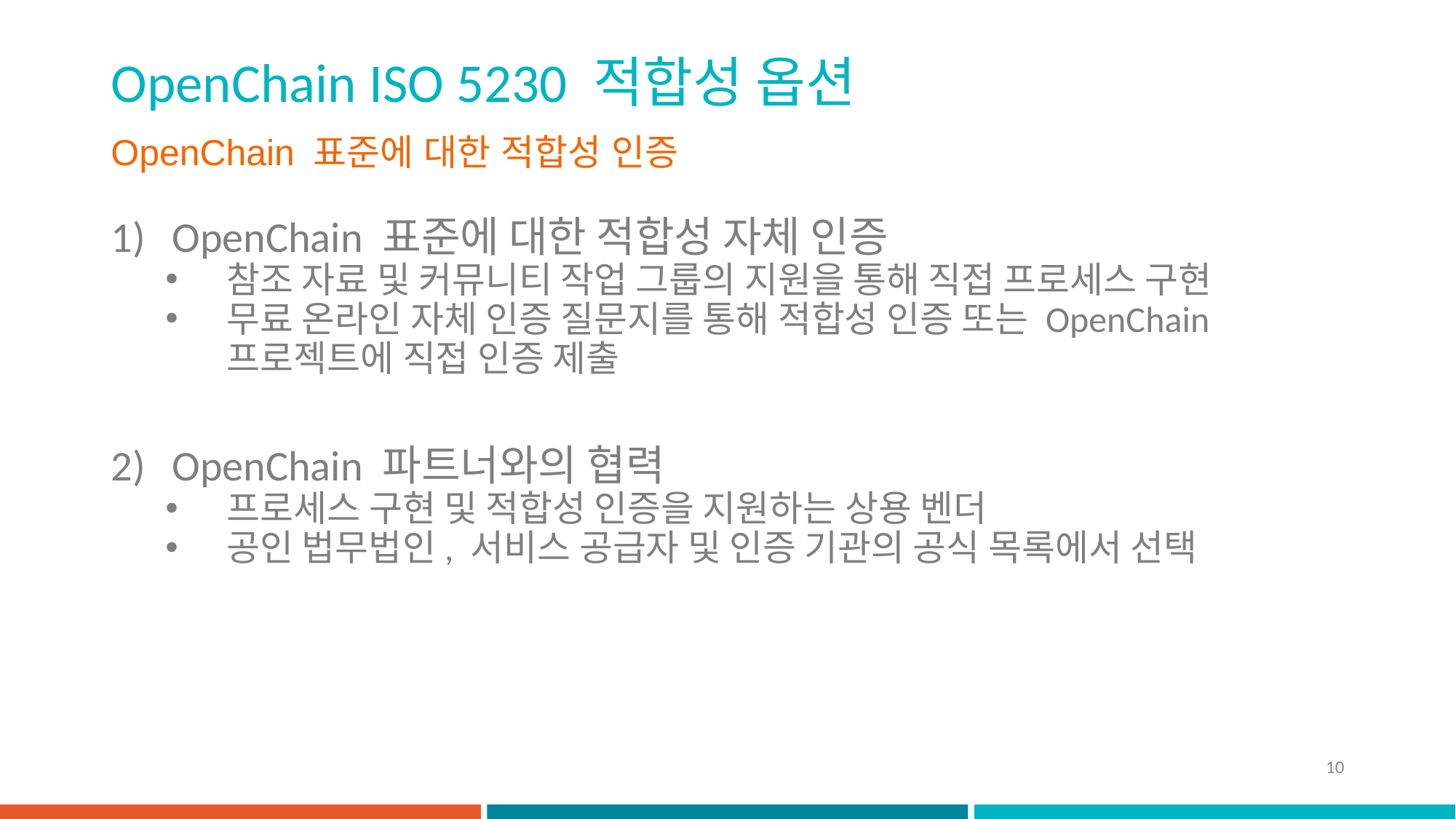

# OpenChain ISO 5230 적합성 옵션
OpenChain 표준에 대한 적합성 인증
OpenChain 표준에 대한 적합성 자체 인증
참조 자료 및 커뮤니티 작업 그룹의 지원을 통해 직접 프로세스 구현
무료 온라인 자체 인증 질문지를 통해 적합성 인증 또는 OpenChain 프로젝트에 직접 인증 제출

OpenChain 파트너와의 협력
프로세스 구현 및 적합성 인증을 지원하는 상용 벤더
공인 법무법인, 서비스 공급자 및 인증 기관의 공식 목록에서 선택

10